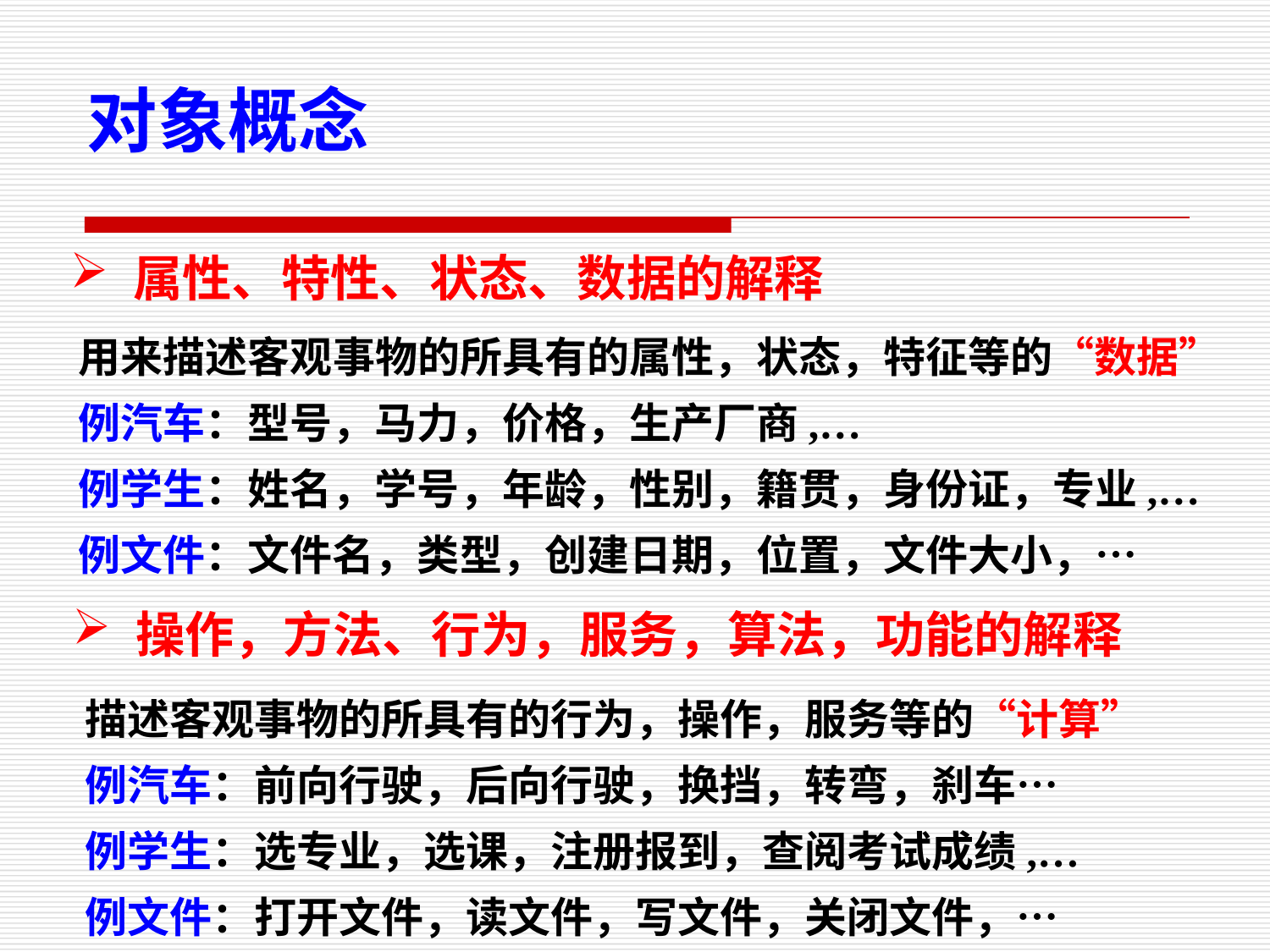

对象概念
属性、特性、状态、数据的解释
用来描述客观事物的所具有的属性，状态，特征等的“数据”
例汽车：型号，马力，价格，生产厂商,…
例学生：姓名，学号，年龄，性别，籍贯，身份证，专业,…
例文件：文件名，类型，创建日期，位置，文件大小，…
操作，方法、行为，服务，算法，功能的解释
描述客观事物的所具有的行为，操作，服务等的“计算”
例汽车：前向行驶，后向行驶，换挡，转弯，刹车…
例学生：选专业，选课，注册报到，查阅考试成绩,…
例文件：打开文件，读文件，写文件，关闭文件，…